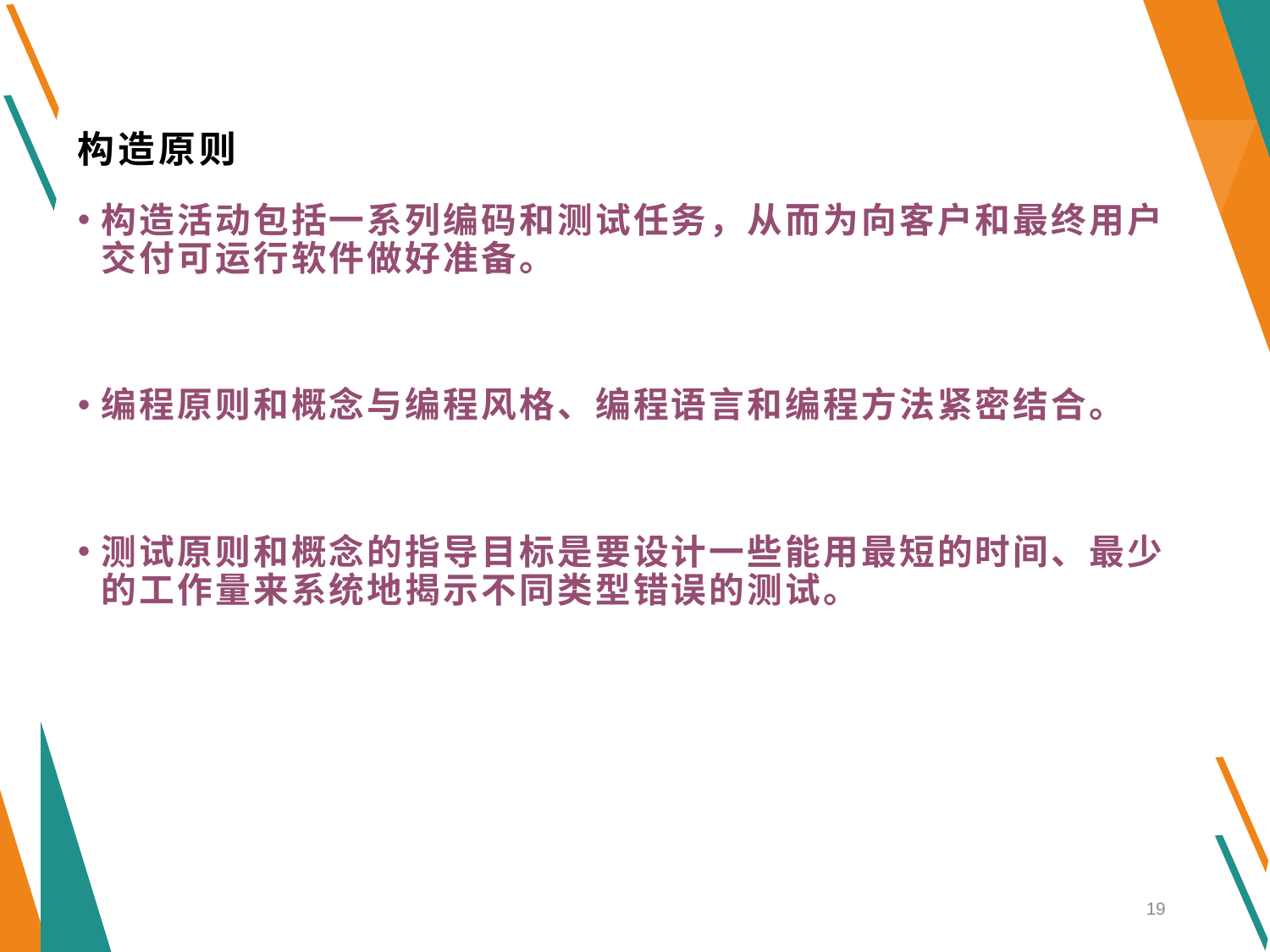

# 构造原则
构造活动包括一系列编码和测试任务，从而为向客户和最终用户交付可运行软件做好准备。

编程原则和概念与编程风格、编程语言和编程方法紧密结合。

测试原则和概念的指导目标是要设计一些能用最短的时间、最少的工作量来系统地揭示不同类型错误的测试。

19